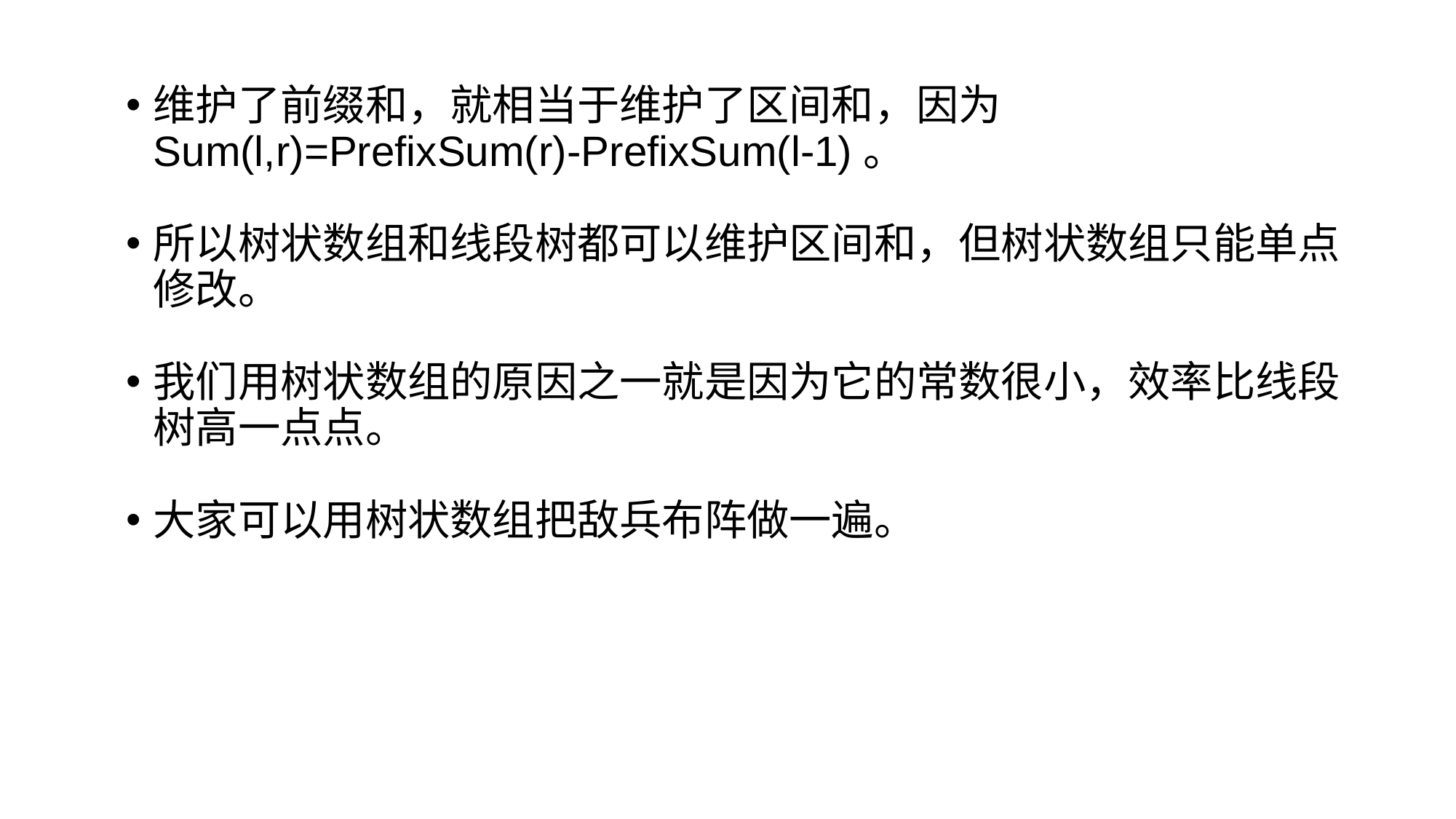

维护了前缀和，就相当于维护了区间和，因为Sum(l,r)=PrefixSum(r)-PrefixSum(l-1)。
所以树状数组和线段树都可以维护区间和，但树状数组只能单点修改。
我们用树状数组的原因之一就是因为它的常数很小，效率比线段树高一点点。
大家可以用树状数组把敌兵布阵做一遍。